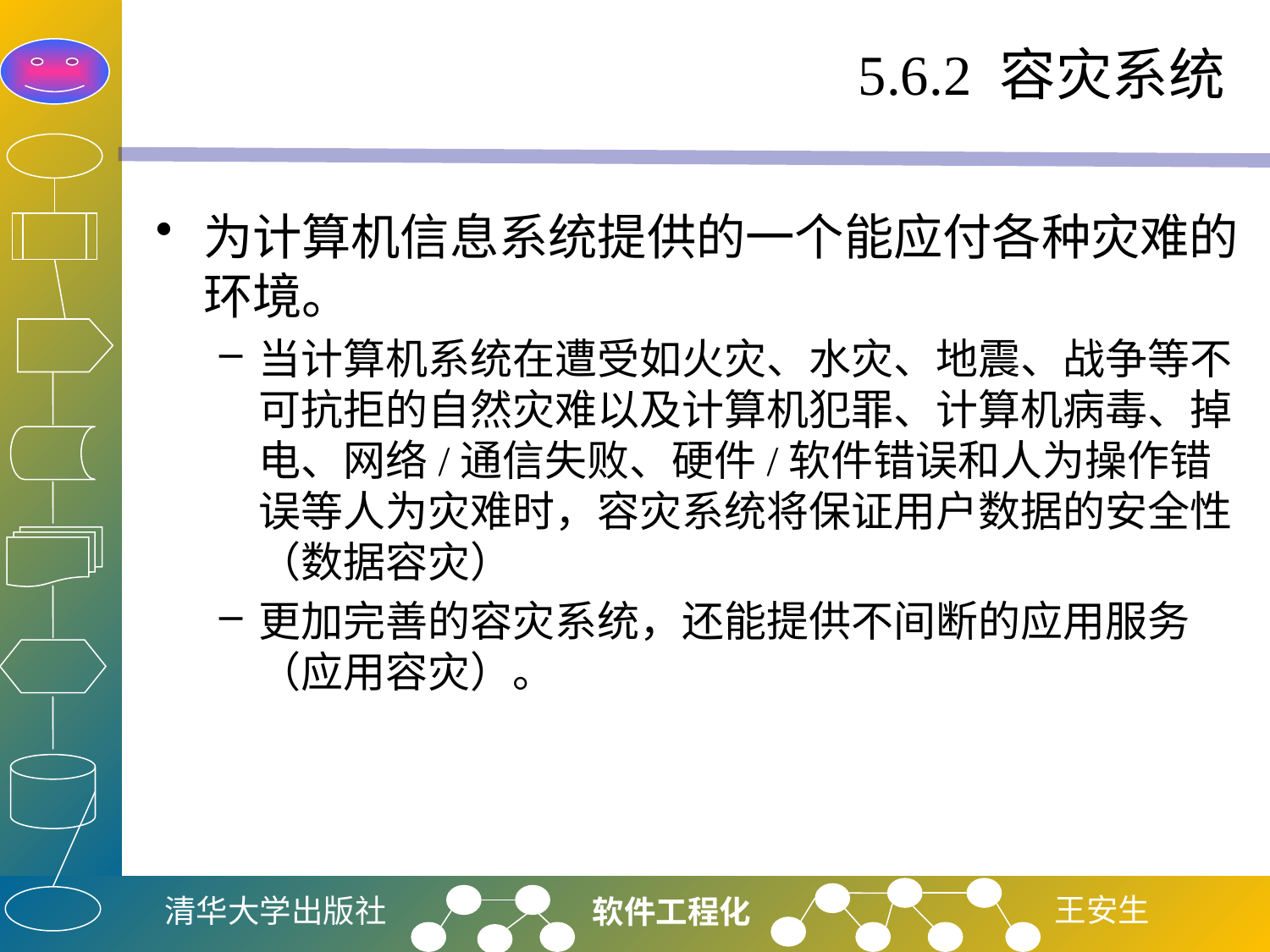

# 5.6.2 容灾系统
为计算机信息系统提供的一个能应付各种灾难的环境。
当计算机系统在遭受如火灾、水灾、地震、战争等不可抗拒的自然灾难以及计算机犯罪、计算机病毒、掉电、网络/通信失败、硬件/软件错误和人为操作错误等人为灾难时，容灾系统将保证用户数据的安全性（数据容灾）
更加完善的容灾系统，还能提供不间断的应用服务（应用容灾）。